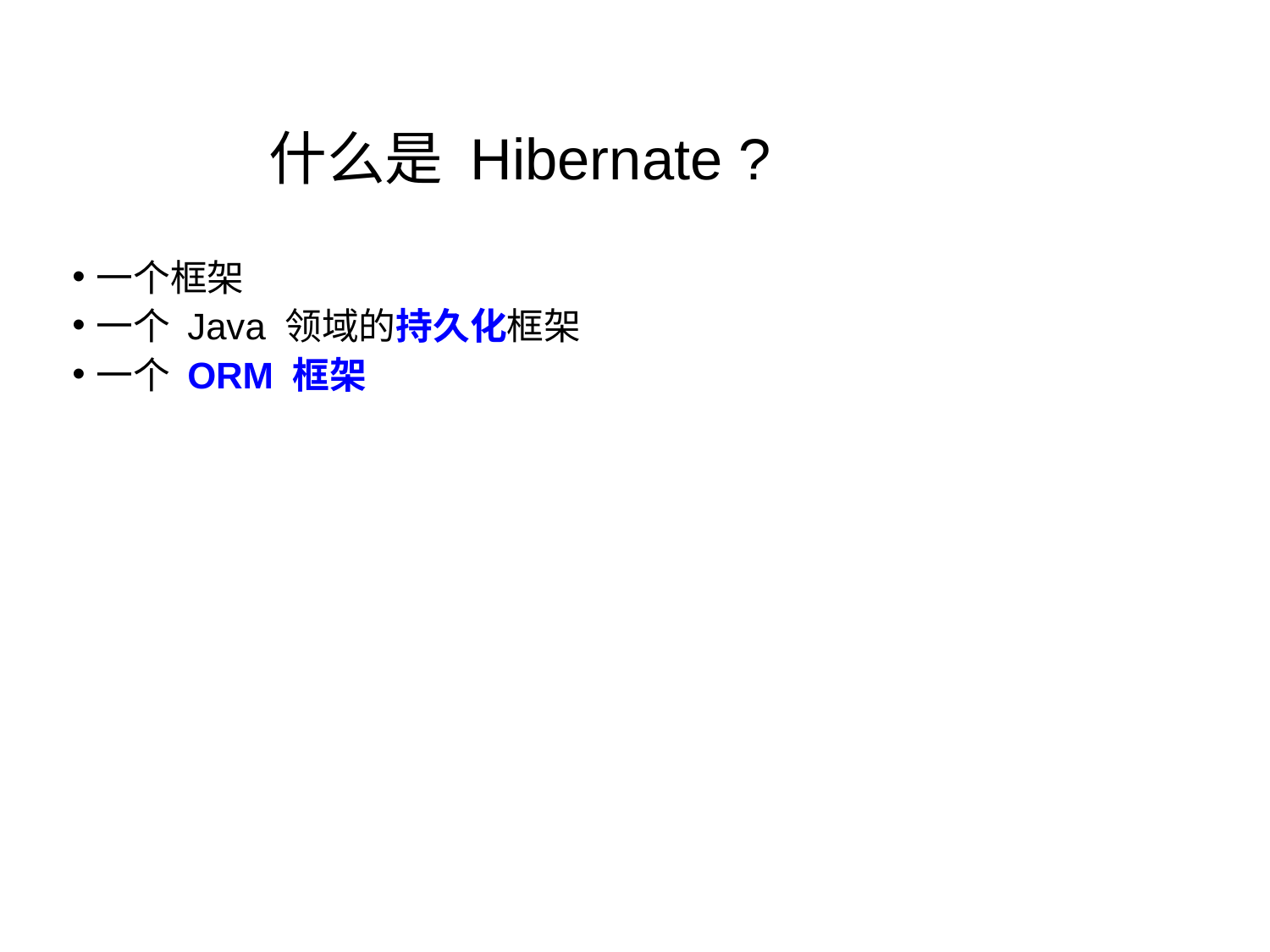

# 什么是 Hibernate ?

一个框架
一个 Java 领域的持久化框架
一个 ORM 框架